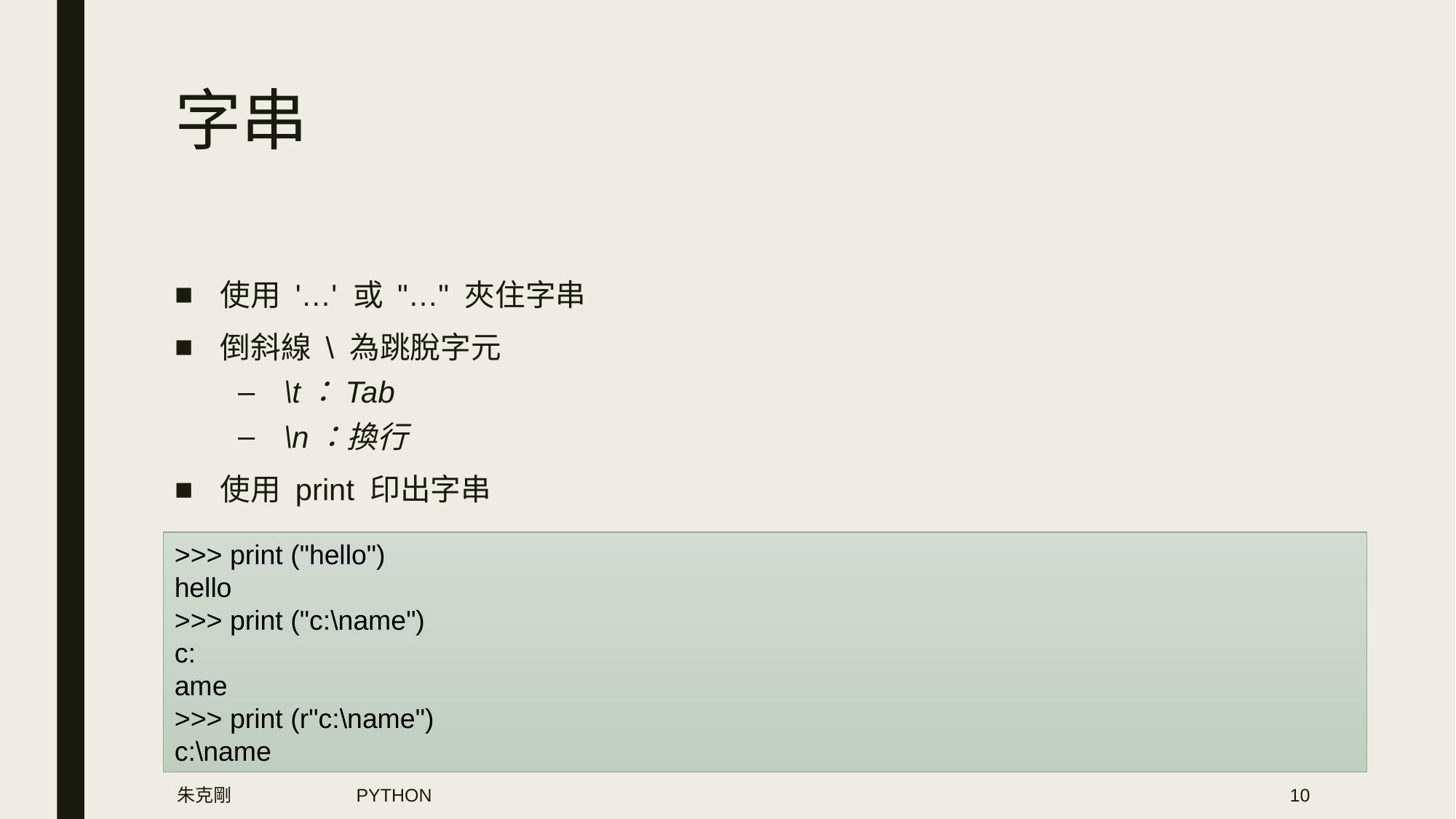

# 字串
使用 '…' 或 "…" 夾住字串
倒斜線 \ 為跳脫字元
\t：Tab
\n：換行
使用 print 印出字串
>>> print ("hello")
hello
>>> print ("c:\name")
c:
ame
>>> print (r"c:\name")
c:\name
朱克剛
PYTHON
10